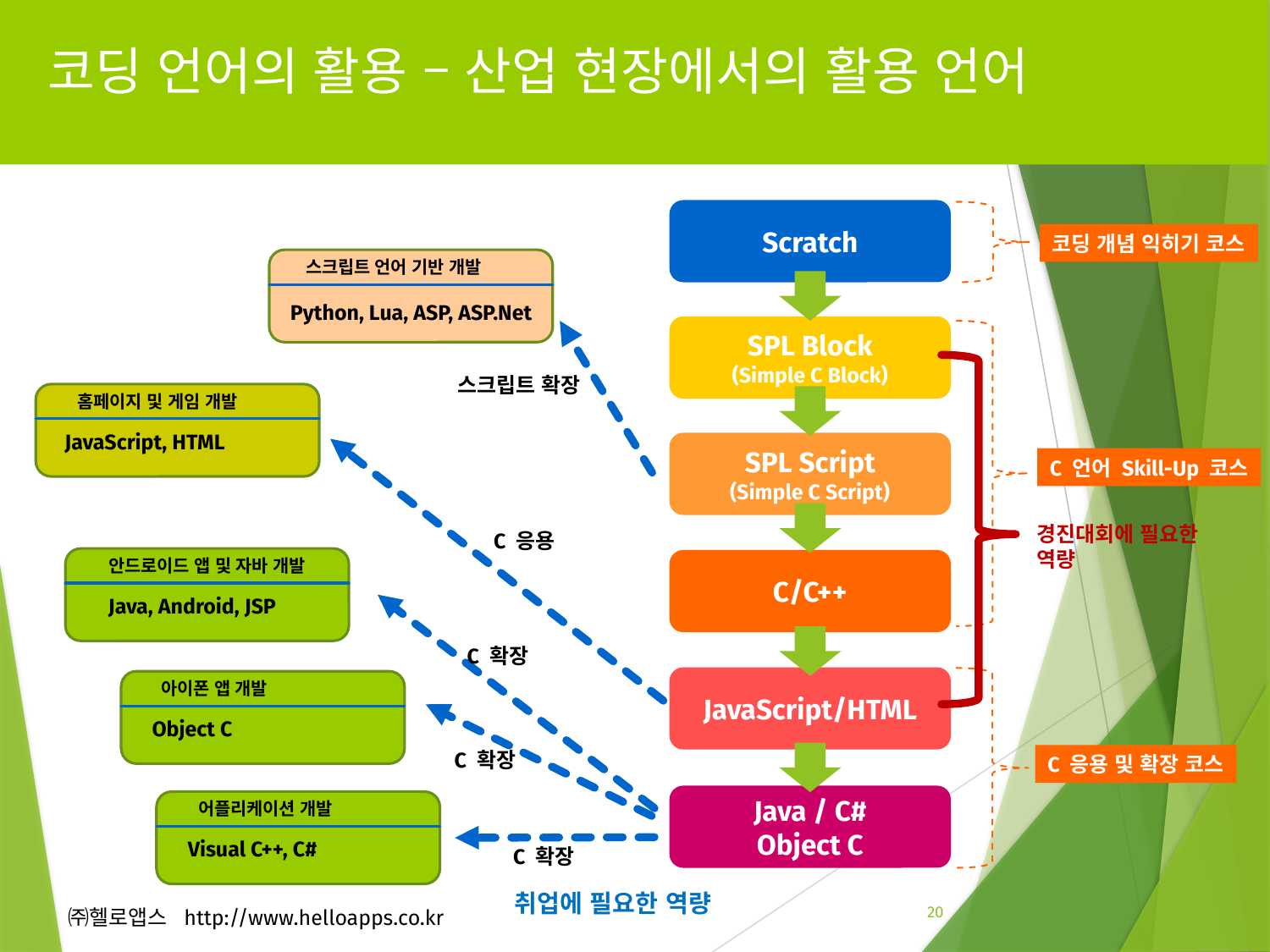

# 코딩 언어의 활용 – 산업 현장에서의 활용 언어
Scratch

코딩 개념 익히기 코스

스크립트 언어 기반 개발
Python, Lua, ASP, ASP.Net

SPL Block
(Simple C Block)

스크립트 확장

홈페이지 및 게임 개발
JavaScript, HTML

SPL Script
(Simple C Script)
C 언어 Skill-Up 코스

경진대회에 필요한
역량
C 응용

안드로이드 앱 및 자바 개발
Java, Android, JSP
C/C++

C 확장
JavaScript/HTML

아이폰 앱 개발
Object C
C 확장

C 응용 및 확장 코스
Java / C#
Object C

어플리케이션 개발
Visual C++, C#
C 확장
취업에 필요한 역량
20